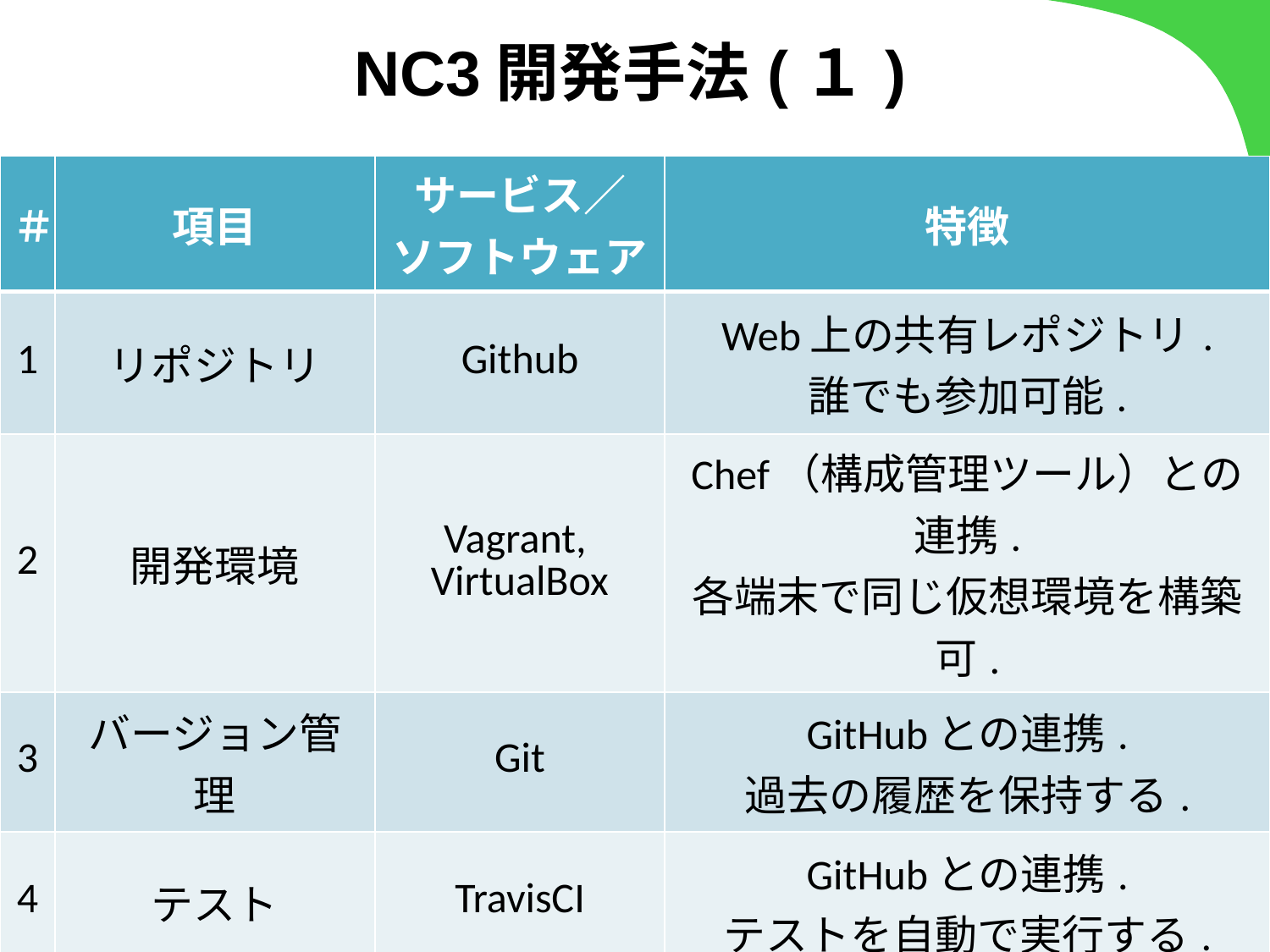

# NC3開発手法(１)
| ＃ | 項目 | サービス／ ソフトウェア | 特徴 |
| --- | --- | --- | --- |
| 1 | リポジトリ | Github | Web上の共有レポジトリ. 誰でも参加可能. |
| 2 | 開発環境 | Vagrant, VirtualBox | Chef（構成管理ツール）との連携. 各端末で同じ仮想環境を構築可. |
| 3 | バージョン管理 | Git | GitHubとの連携. 過去の履歴を保持する. |
| 4 | テスト | TravisCI | GitHubとの連携. テストを自動で実行する. |
40